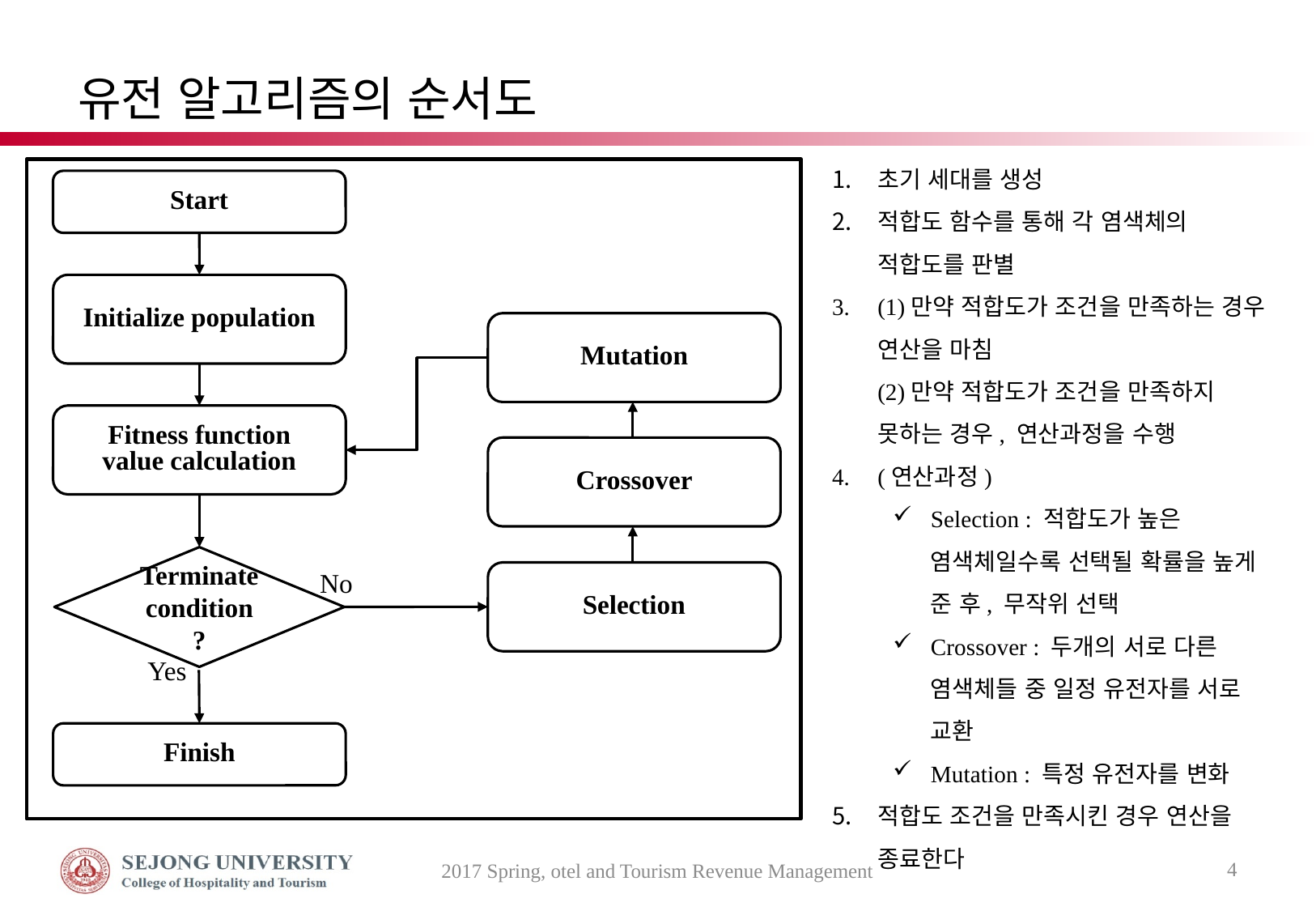

# 유전 알고리즘의 순서도

초기 세대를 생성
적합도 함수를 통해 각 염색체의 적합도를 판별
(1)만약 적합도가 조건을 만족하는 경우 연산을 마침
(2)만약 적합도가 조건을 만족하지 못하는 경우, 연산과정을 수행
(연산과정)
Selection : 적합도가 높은 염색체일수록 선택될 확률을 높게 준 후, 무작위 선택
Crossover : 두개의 서로 다른 염색체들 중 일정 유전자를 서로 교환
Mutation : 특정 유전자를 변화
적합도 조건을 만족시킨 경우 연산을 종료한다

Start
Initialize population
Mutation
Fitness function
value calculation
Crossover
Terminate condition?
No
Selection
Yes
Finish
4
2017 Spring, otel and Tourism Revenue Management